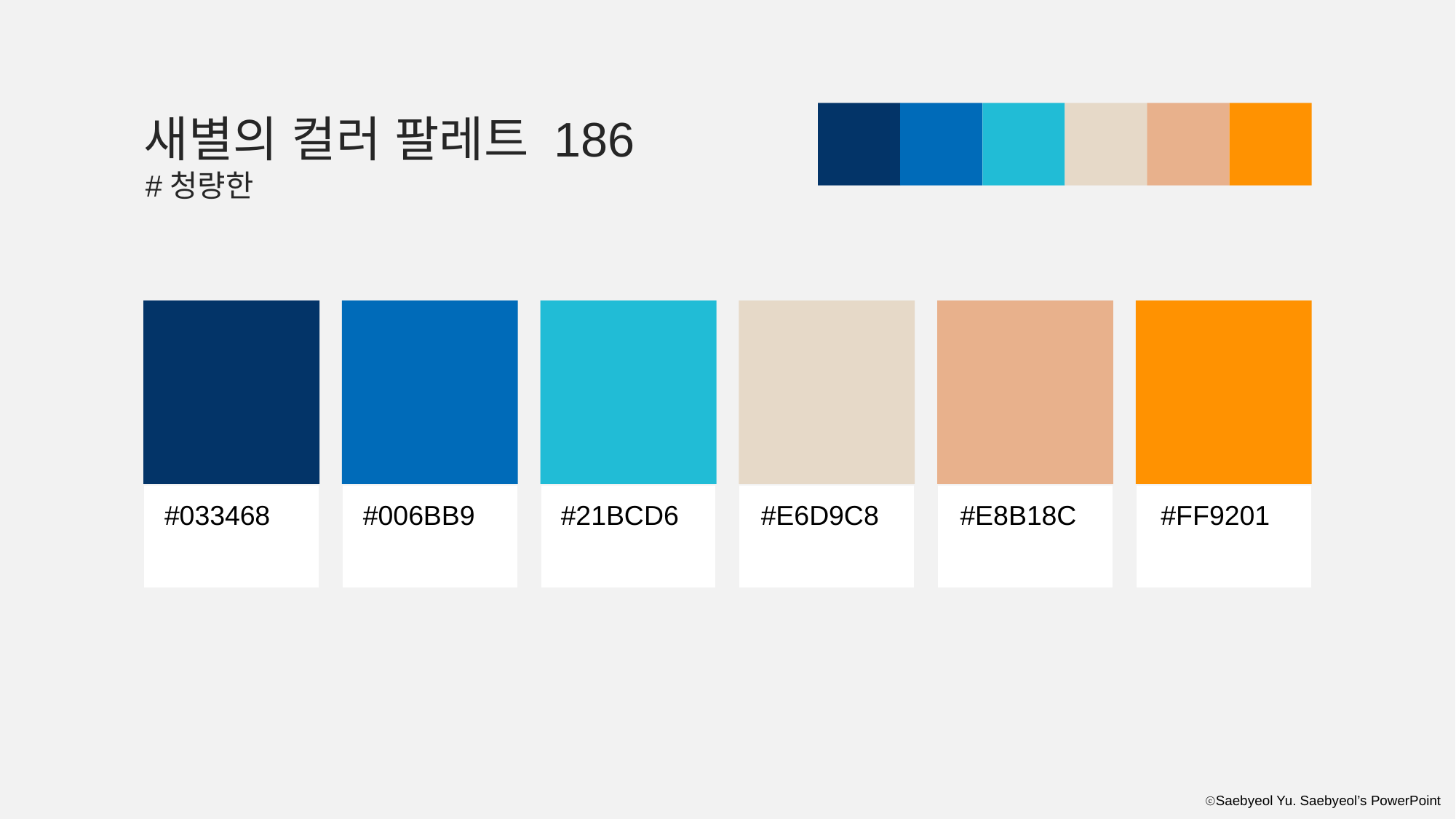

새별의 컬러 팔레트 186

#청량한

#033468
#006BB9
#21BCD6
#E6D9C8
#E8B18C
#FF9201